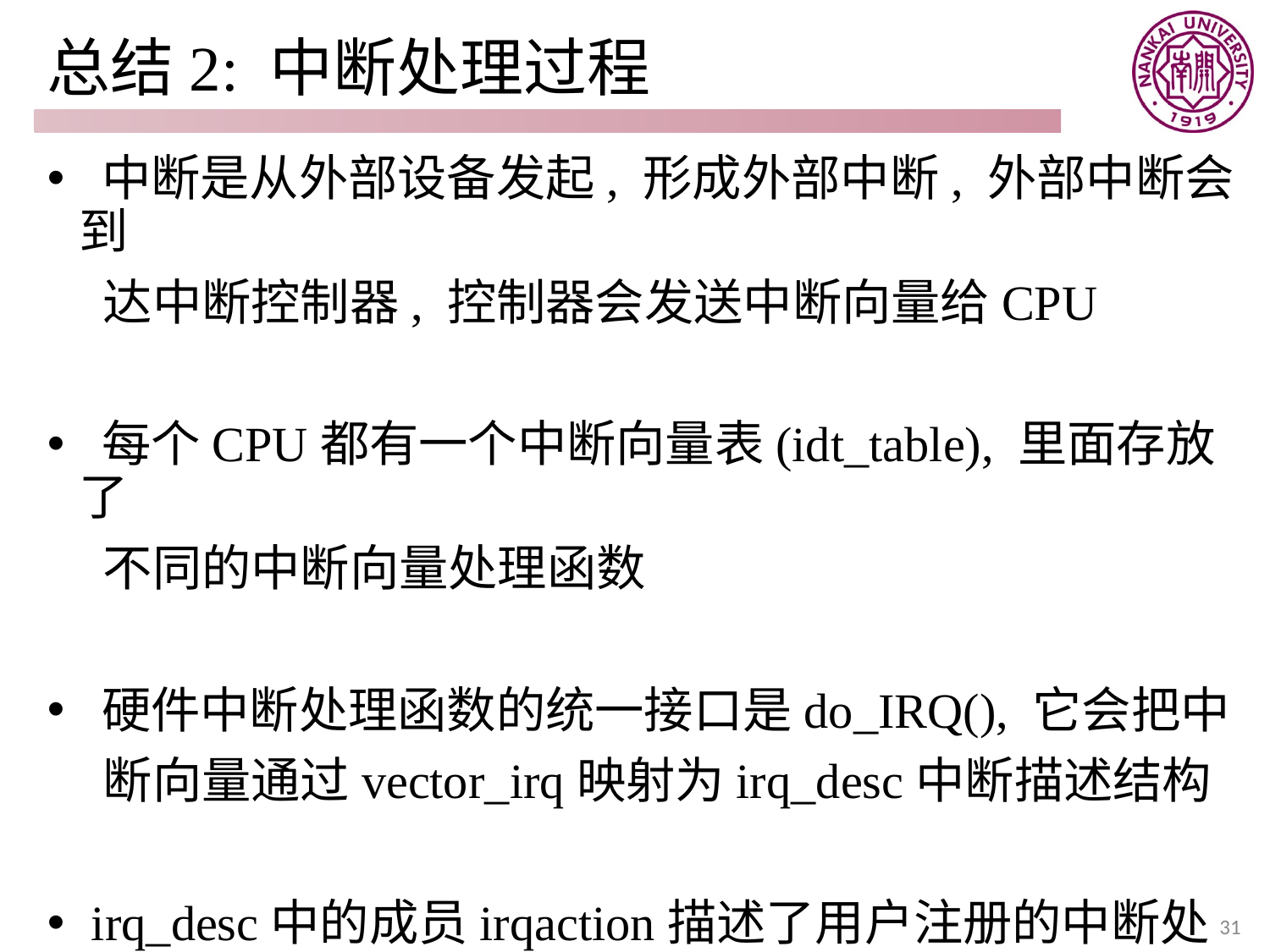

# 总结2: 中断处理过程
 中断是从外部设备发起, 形成外部中断, 外部中断会到
    达中断控制器, 控制器会发送中断向量给CPU

 每个CPU都有一个中断向量表(idt_table), 里面存放了
    不同的中断向量处理函数

 硬件中断处理函数的统一接口是do_IRQ(), 它会把中
    断向量通过vector_irq映射为irq_desc中断描述结构

 irq_desc中的成员irqaction描述了用户注册的中断处理
    函数结构
31